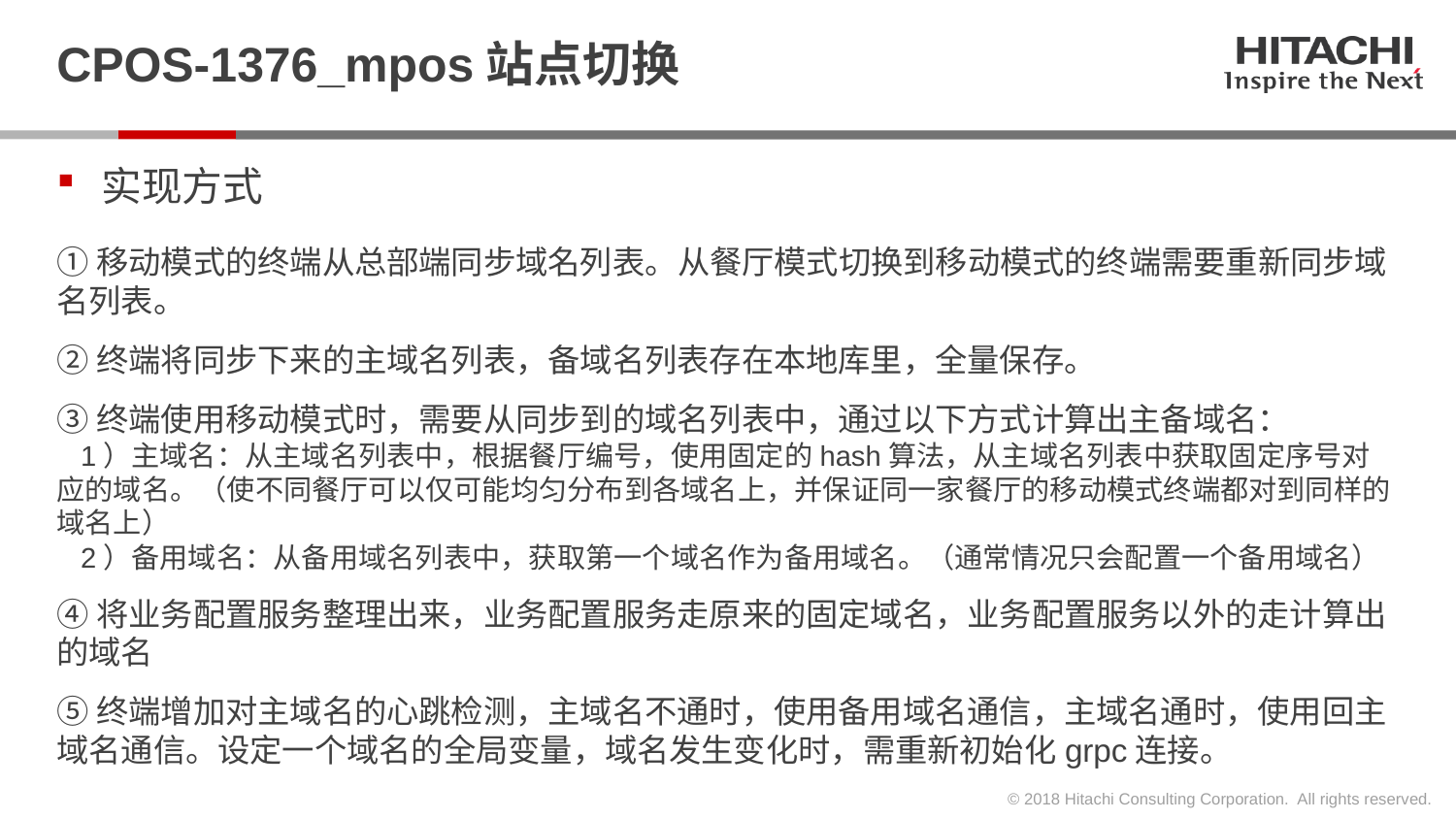

# CPOS-1376_mpos站点切换
实现方式
①移动模式的终端从总部端同步域名列表。从餐厅模式切换到移动模式的终端需要重新同步域名列表。
②终端将同步下来的主域名列表，备域名列表存在本地库里，全量保存。
③终端使用移动模式时，需要从同步到的域名列表中，通过以下方式计算出主备域名：
   1）主域名：从主域名列表中，根据餐厅编号，使用固定的hash算法，从主域名列表中获取固定序号对应的域名。（使不同餐厅可以仅可能均匀分布到各域名上，并保证同一家餐厅的移动模式终端都对到同样的域名上）
   2）备用域名：从备用域名列表中，获取第一个域名作为备用域名。（通常情况只会配置一个备用域名）
④将业务配置服务整理出来，业务配置服务走原来的固定域名，业务配置服务以外的走计算出的域名
⑤终端增加对主域名的心跳检测，主域名不通时，使用备用域名通信，主域名通时，使用回主域名通信。设定一个域名的全局变量，域名发生变化时，需重新初始化grpc连接。